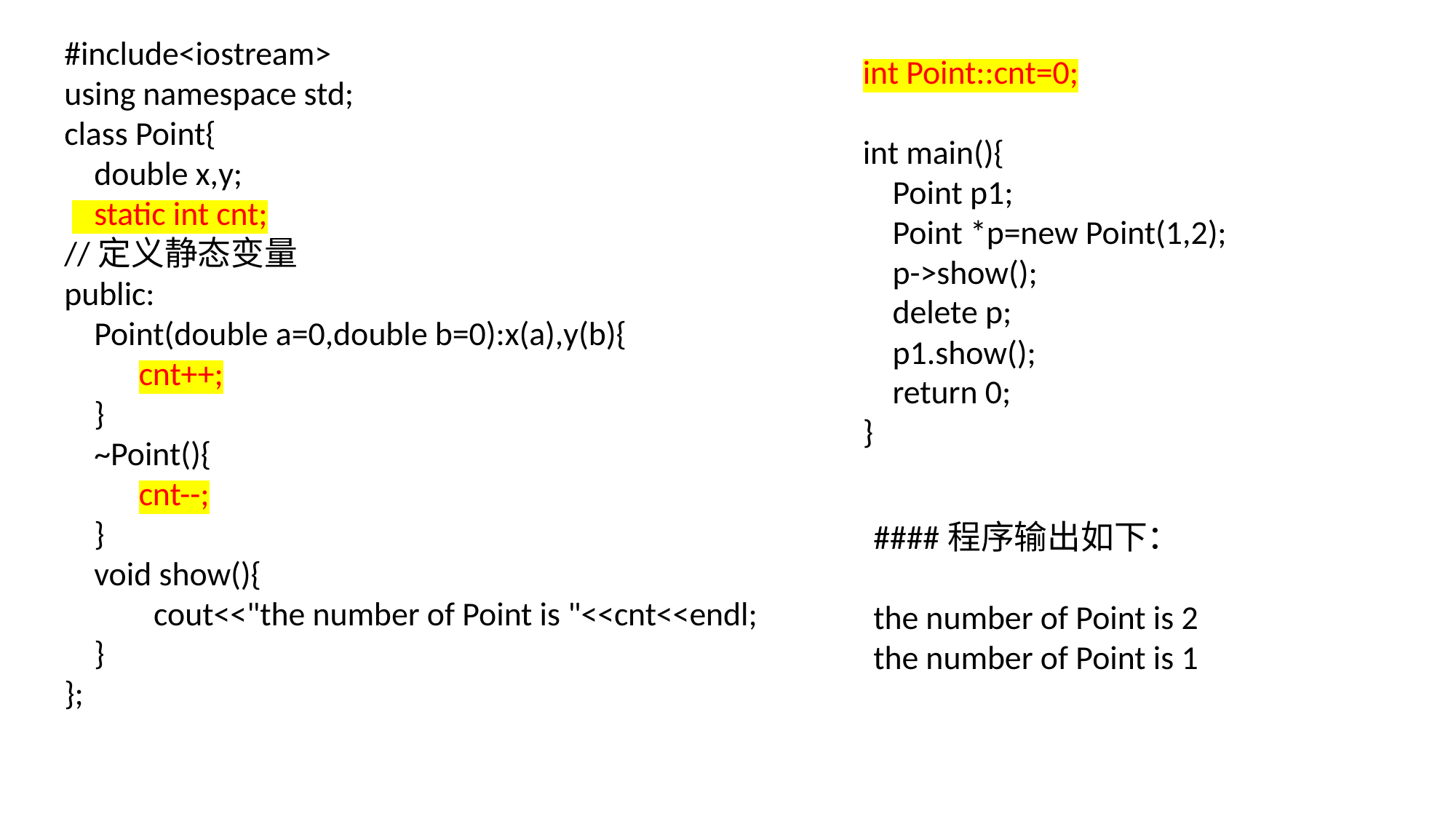

#include<iostream>
using namespace std;
class Point{
    double x,y;
    static int cnt;
//定义静态变量
public:
    Point(double a=0,double b=0):x(a),y(b){
          cnt++;
    }
    ~Point(){
          cnt--;
    }
    void show(){
            cout<<"the number of Point is "<<cnt<<endl;
    }
};
int Point::cnt=0;

int main(){
    Point p1;
    Point *p=new Point(1,2);
    p->show();
    delete p;
    p1.show();
    return 0;
}
####程序输出如下：

the number of Point is 2
the number of Point is 1